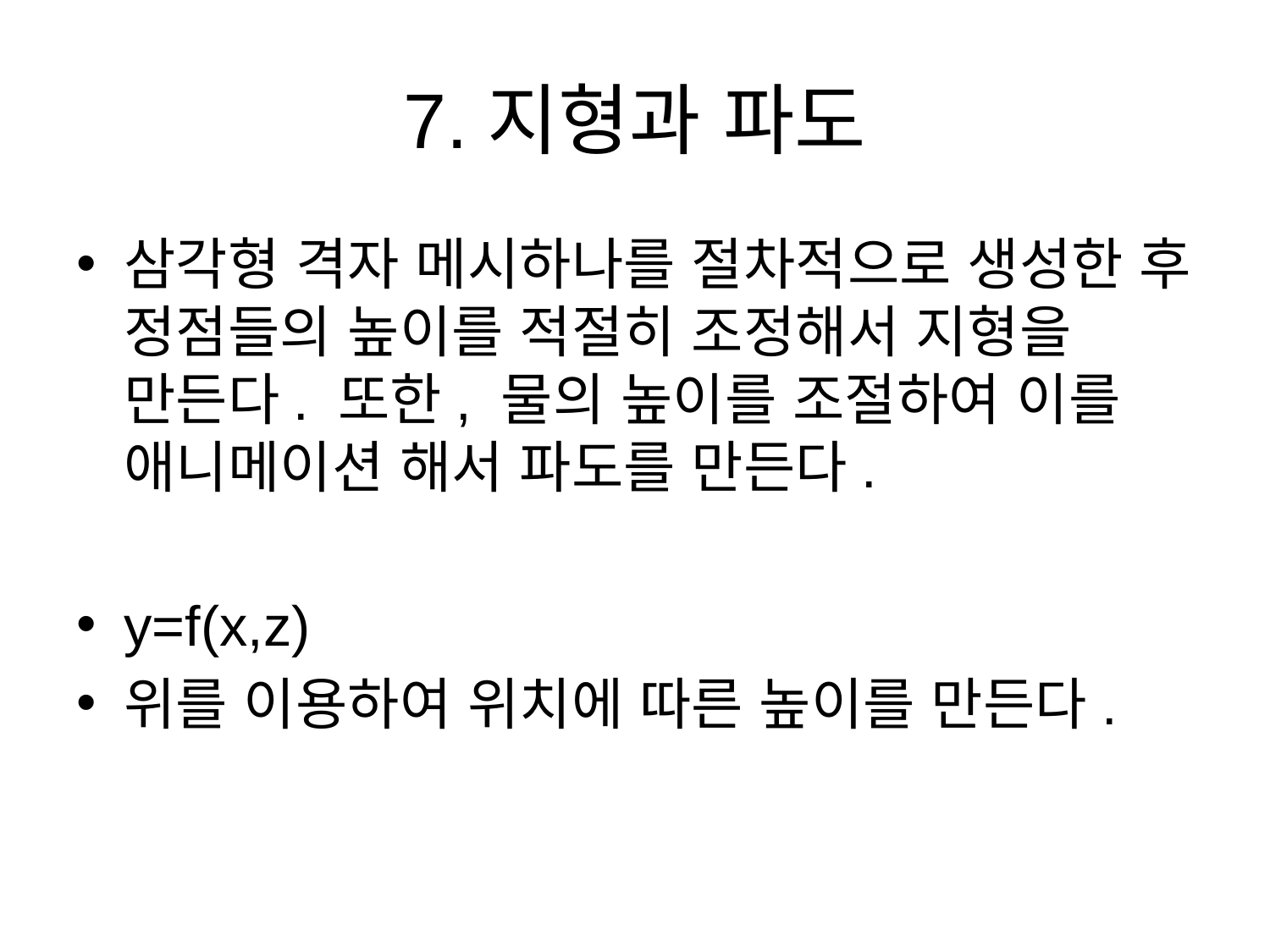

# 7.지형과 파도
삼각형 격자 메시하나를 절차적으로 생성한 후 정점들의 높이를 적절히 조정해서 지형을 만든다. 또한, 물의 높이를 조절하여 이를 애니메이션 해서 파도를 만든다.

y=f(x,z)
위를 이용하여 위치에 따른 높이를 만든다.